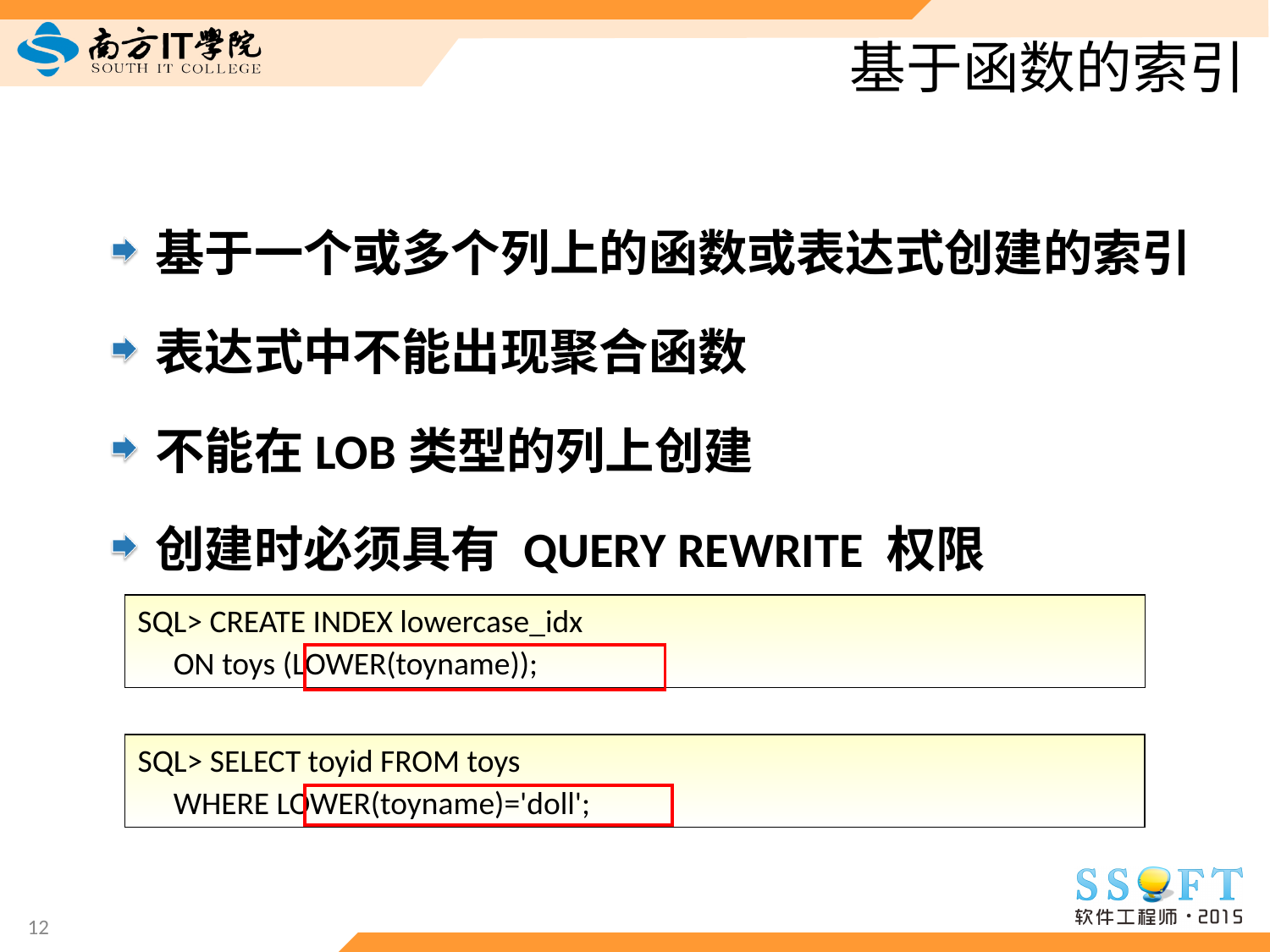

# 基于函数的索引
基于一个或多个列上的函数或表达式创建的索引
表达式中不能出现聚合函数
不能在LOB类型的列上创建
创建时必须具有 QUERY REWRITE 权限
SQL> CREATE INDEX lowercase_idx
     ON toys (LOWER(toyname));

SQL> SELECT toyid FROM toys
     WHERE LOWER(toyname)='doll';

12